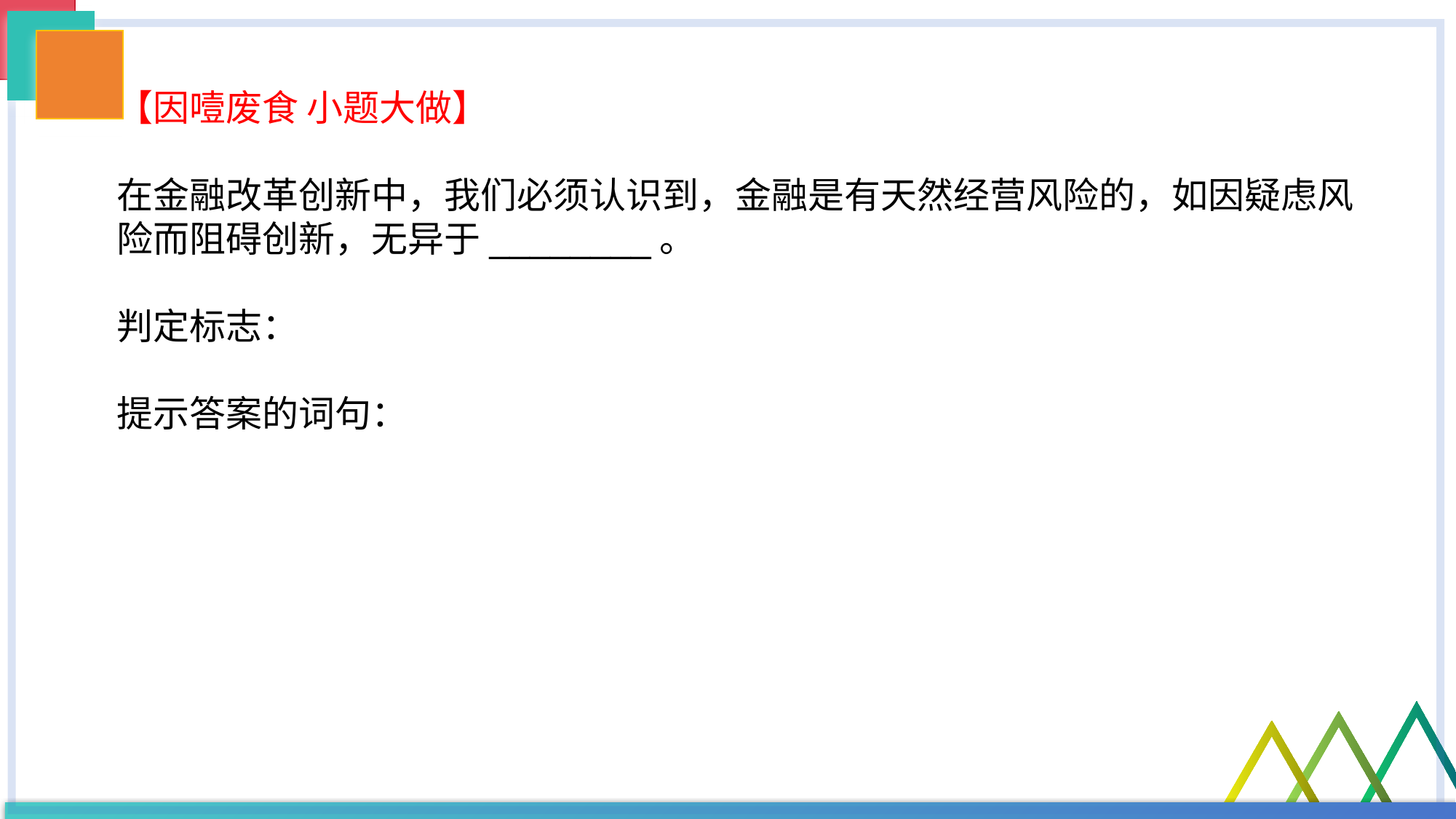

【因噎废食 小题大做】

在金融改革创新中，我们必须认识到，金融是有天然经营风险的，如因疑虑风险而阻碍创新，无异于________。

判定标志：

提示答案的词句：